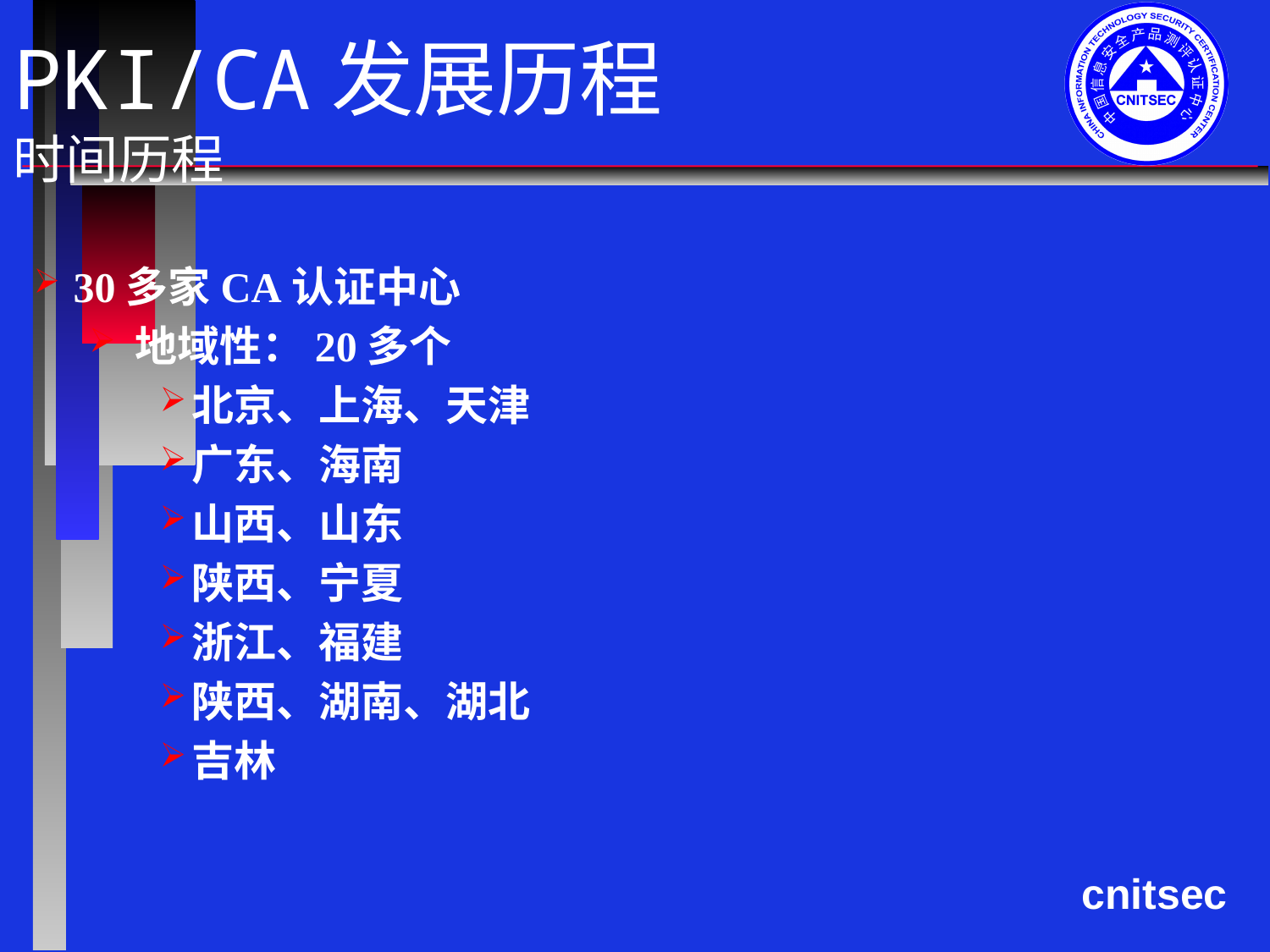

# PKI/CA发展历程 时间历程
30多家CA认证中心
地域性：20多个
北京、上海、天津
广东、海南
山西、山东
陕西、宁夏
浙江、福建
陕西、湖南、湖北
吉林